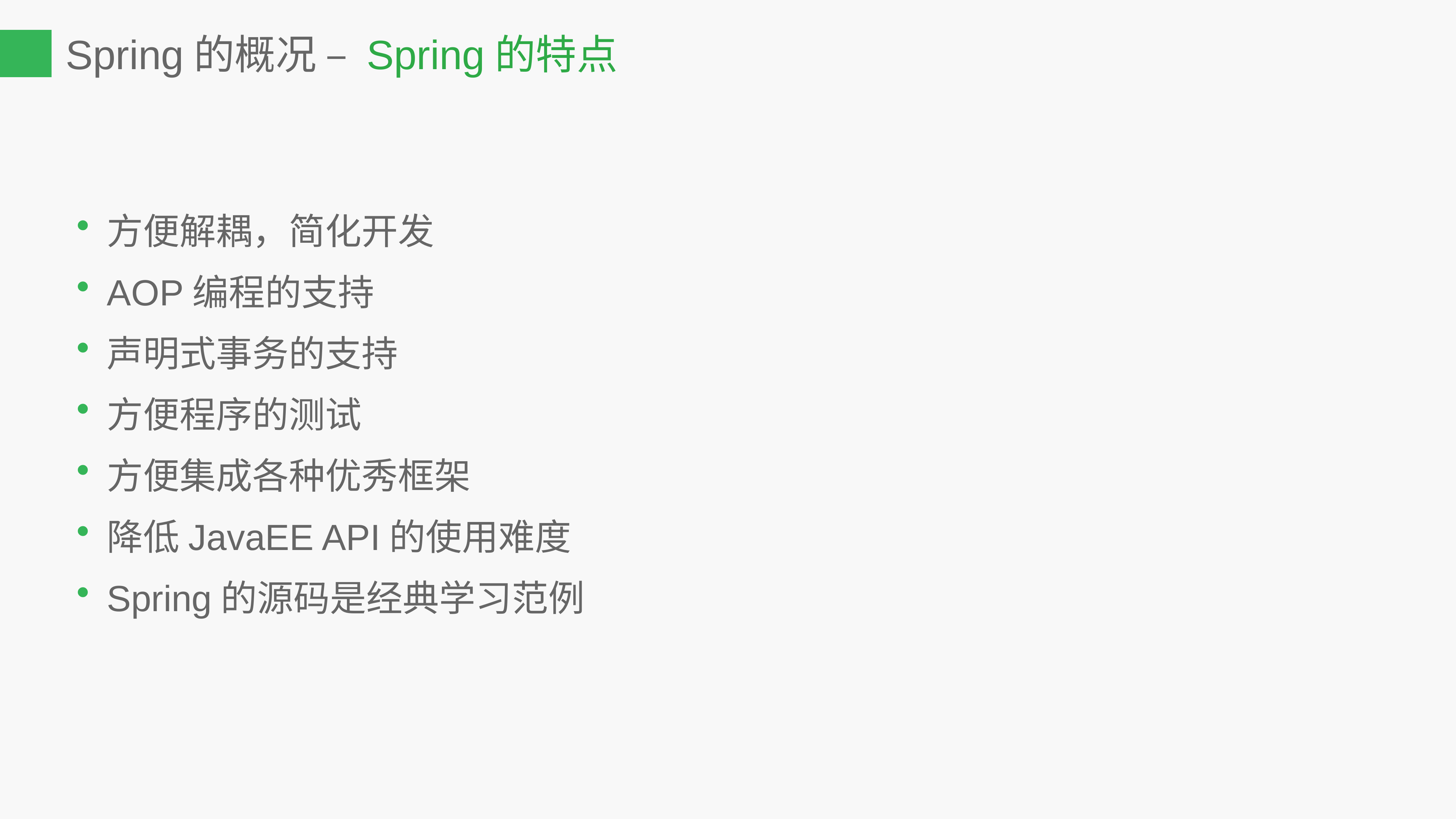

Spring的概况 – Spring的特点

方便解耦，简化开发
AOP编程的支持
声明式事务的支持
方便程序的测试
方便集成各种优秀框架
降低JavaEE API的使用难度
Spring的源码是经典学习范例